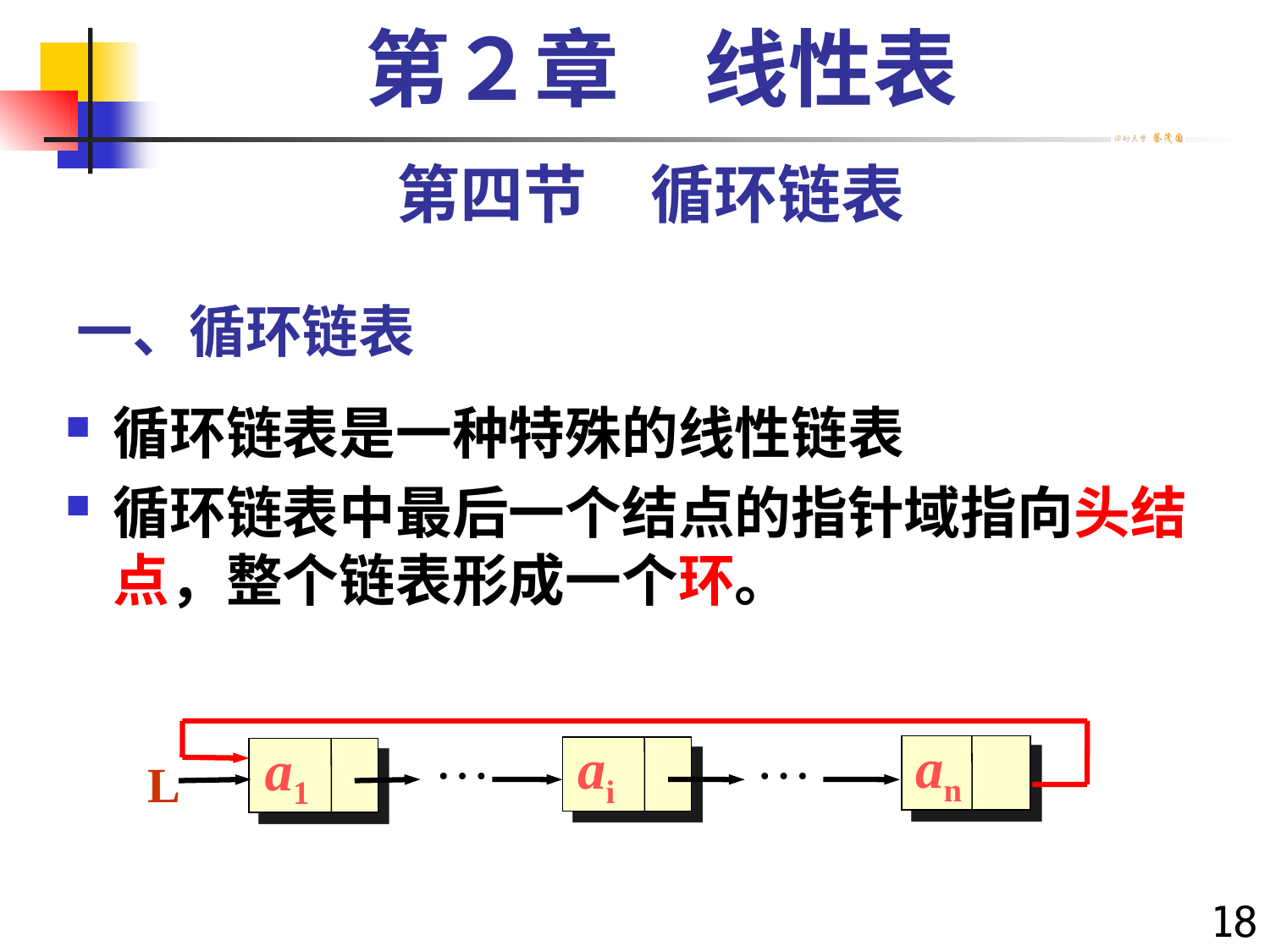

第２章　线性表
第四节　循环链表
# 一、循环链表
循环链表是一种特殊的线性链表
循环链表中最后一个结点的指针域指向头结点，整个链表形成一个环。
…
…

an
ai
a1

L

18